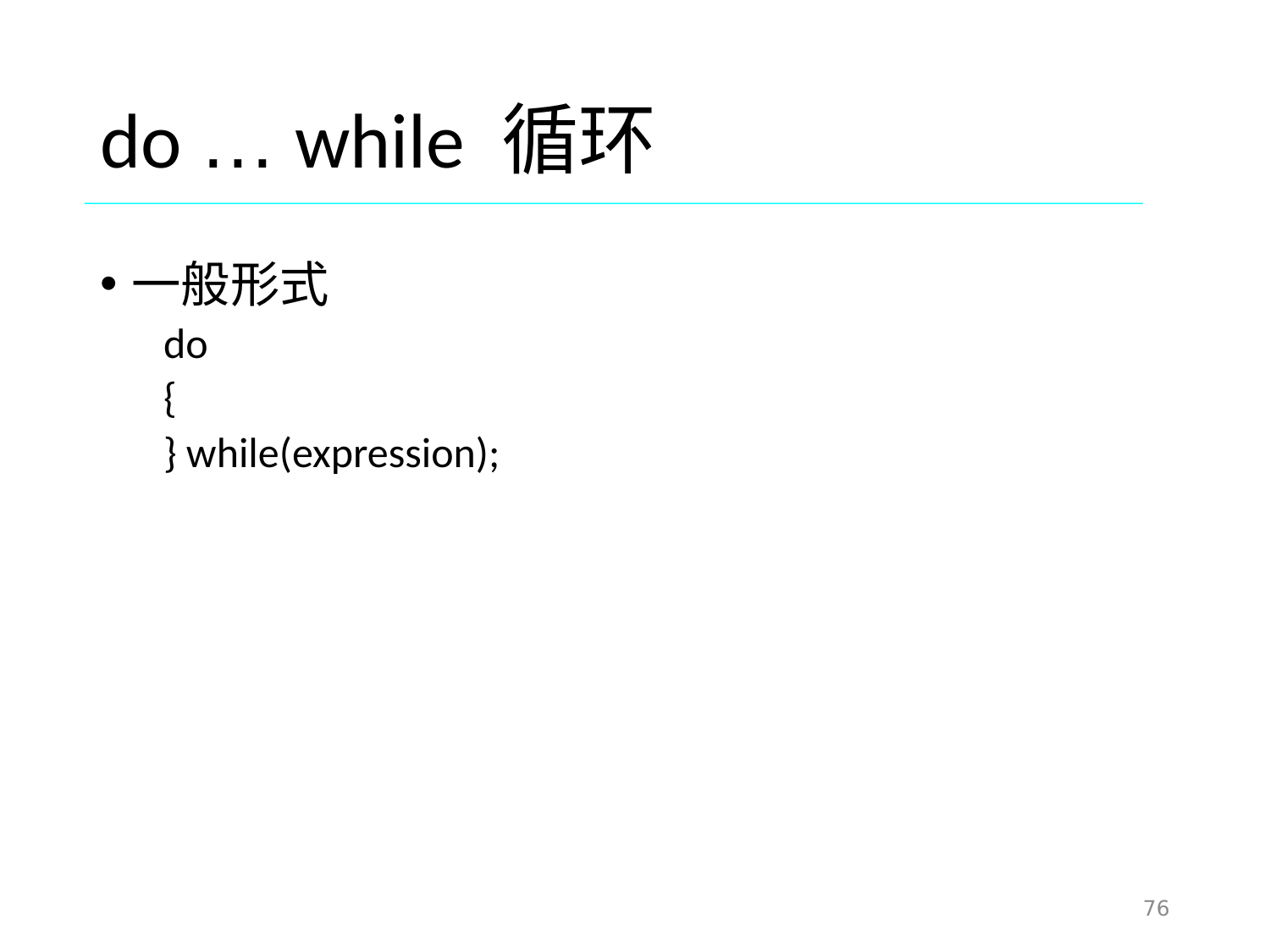

# do … while 循环

一般形式
do
{
} while(expression);
76